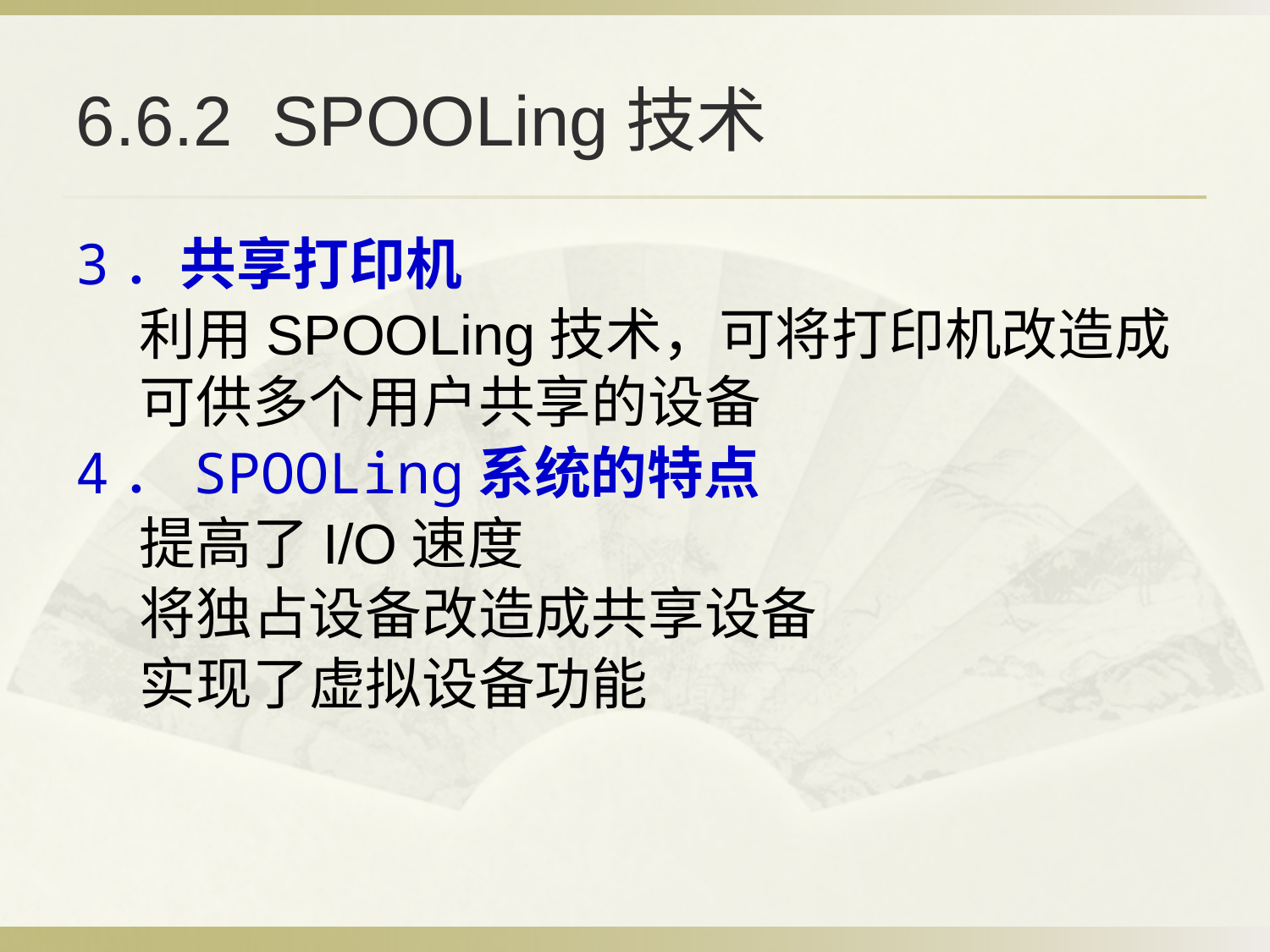

# 6.6.2  SPOOLing技术
3．共享打印机
利用SPOOLing技术，可将打印机改造成可供多个用户共享的设备
4．SPOOLing系统的特点
提高了I/O速度
将独占设备改造成共享设备
实现了虚拟设备功能

92